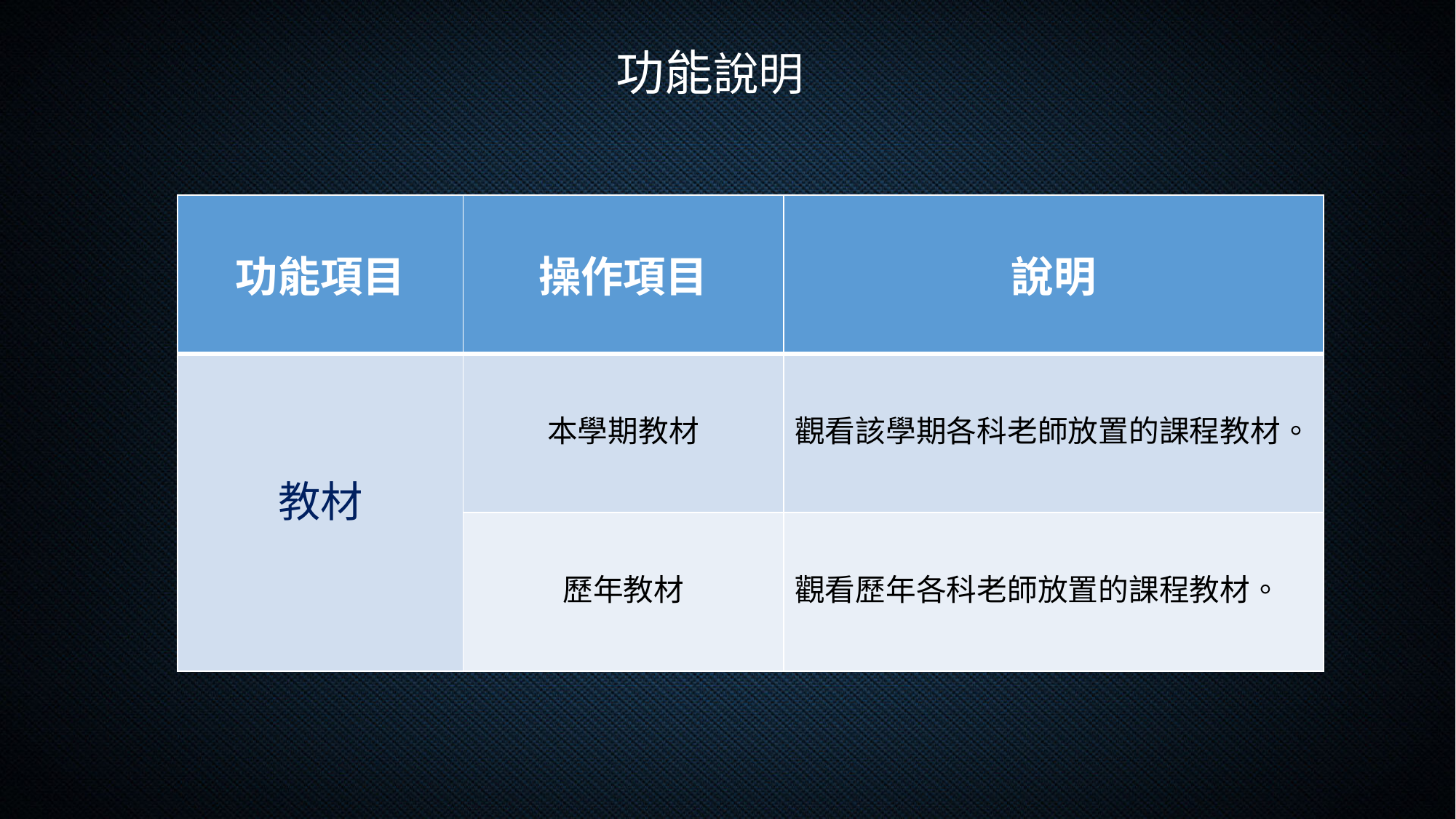

功能說明
| 功能項目 | 操作項目 | 說明 |
| --- | --- | --- |
| 教材 | 本學期教材 | 觀看該學期各科老師放置的課程教材。 |
|  | 歷年教材 | 觀看歷年各科老師放置的課程教材。 |